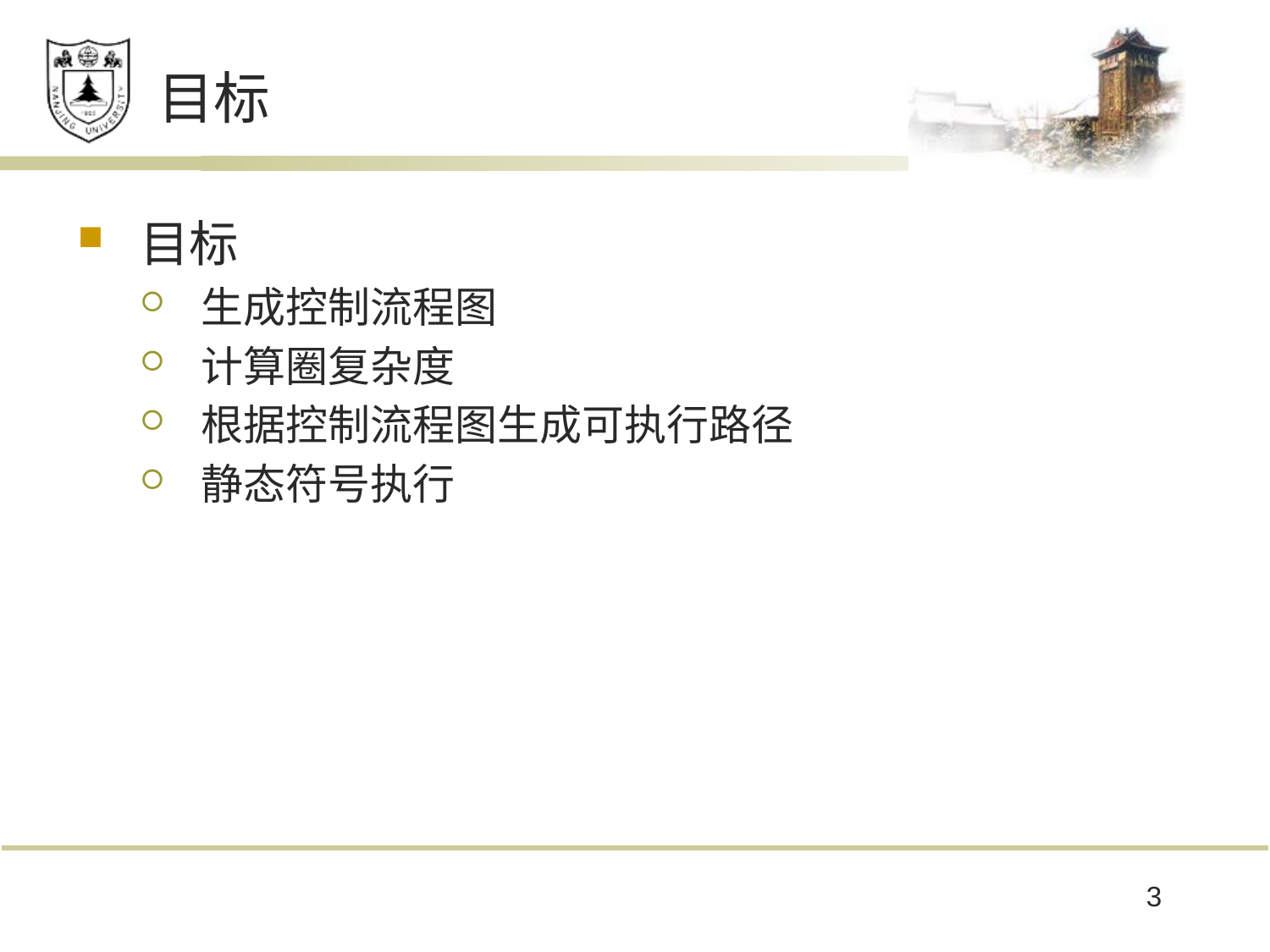

# 目标
目标
生成控制流程图
计算圈复杂度
根据控制流程图生成可执行路径
静态符号执行

3